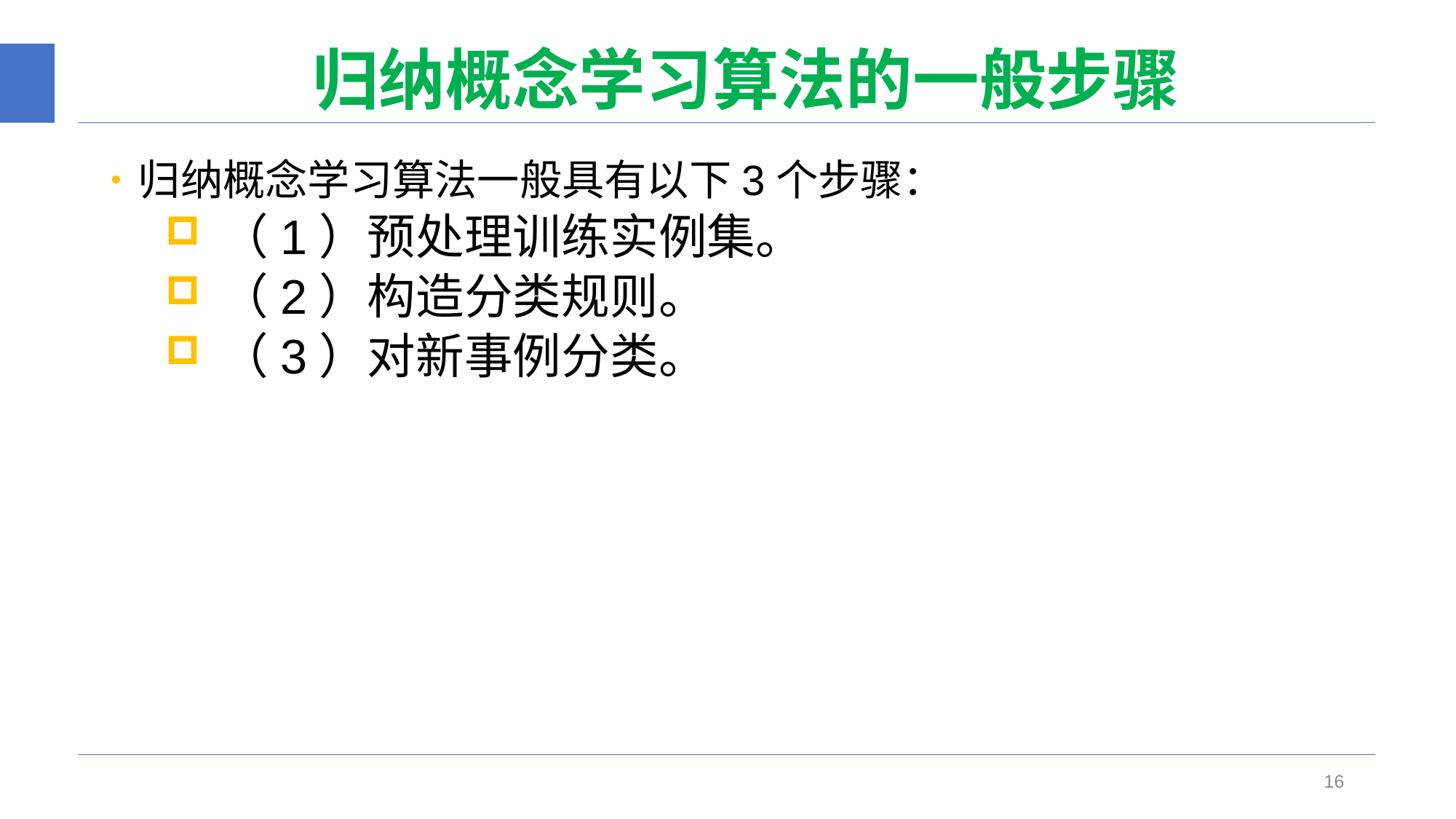

# 归纳概念学习算法的一般步骤
归纳概念学习算法一般具有以下3个步骤：
（1）预处理训练实例集。
（2）构造分类规则。
（3）对新事例分类。
16